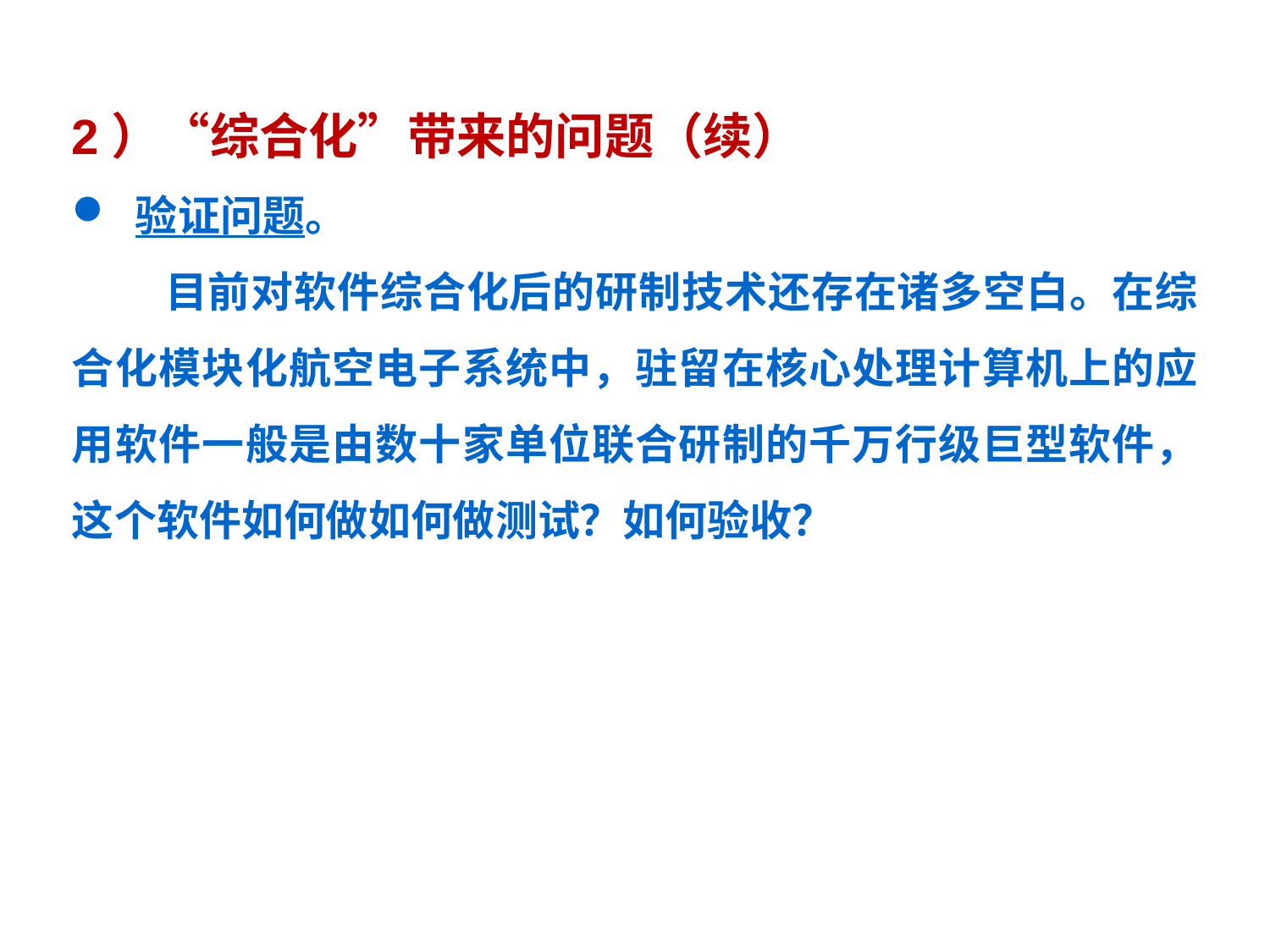

2）“综合化”带来的问题（续）
验证问题。
        目前对软件综合化后的研制技术还存在诸多空白。在综合化模块化航空电子系统中，驻留在核心处理计算机上的应用软件一般是由数十家单位联合研制的千万行级巨型软件，这个软件如何做如何做测试？如何验收？